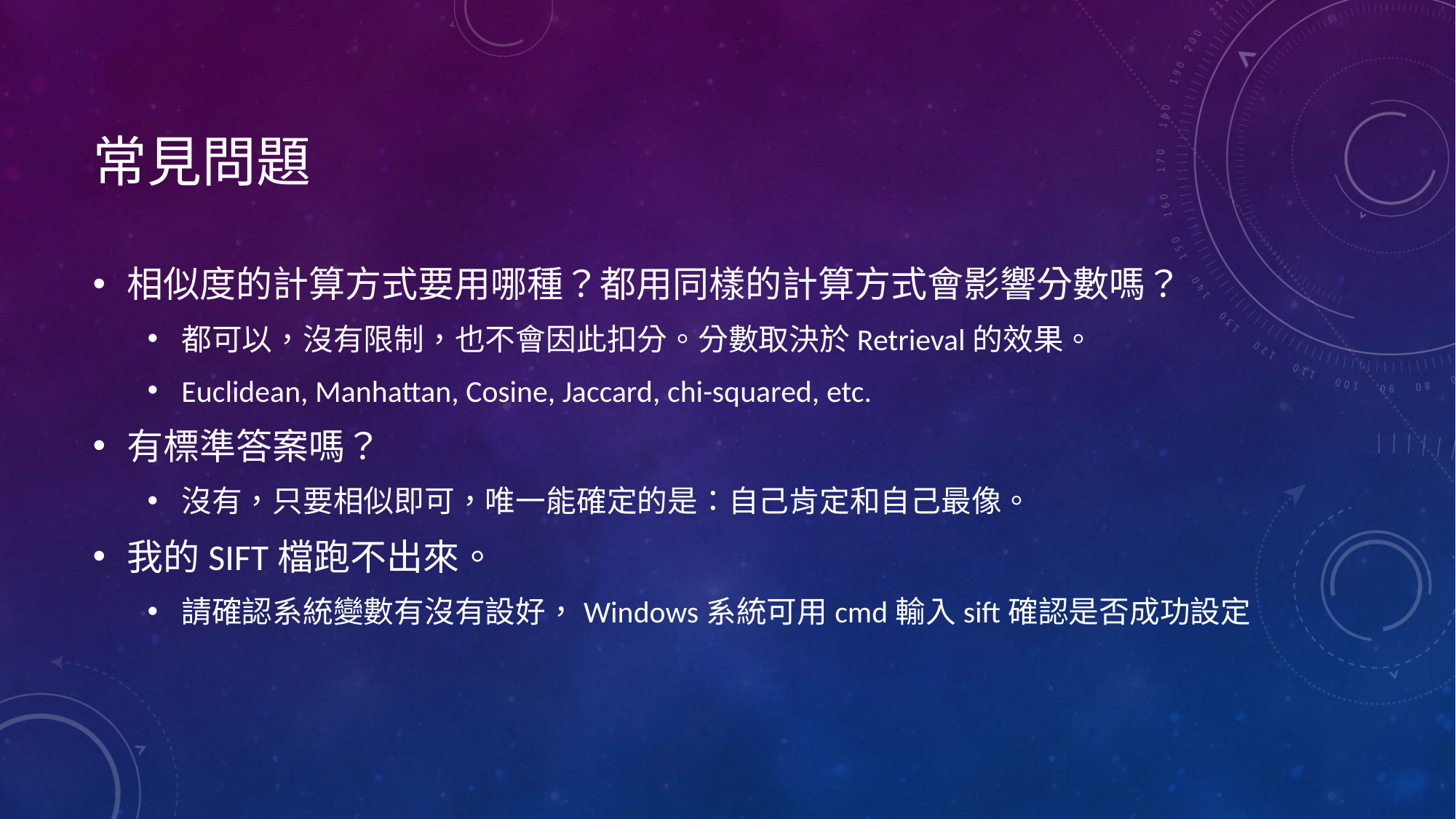

# 常見問題
相似度的計算方式要用哪種？都用同樣的計算方式會影響分數嗎？
都可以，沒有限制，也不會因此扣分。分數取決於Retrieval的效果。
Euclidean, Manhattan, Cosine, Jaccard, chi-squared, etc.
有標準答案嗎？
沒有，只要相似即可，唯一能確定的是：自己肯定和自己最像。
我的SIFT檔跑不出來。
請確認系統變數有沒有設好，Windows系統可用cmd輸入sift確認是否成功設定